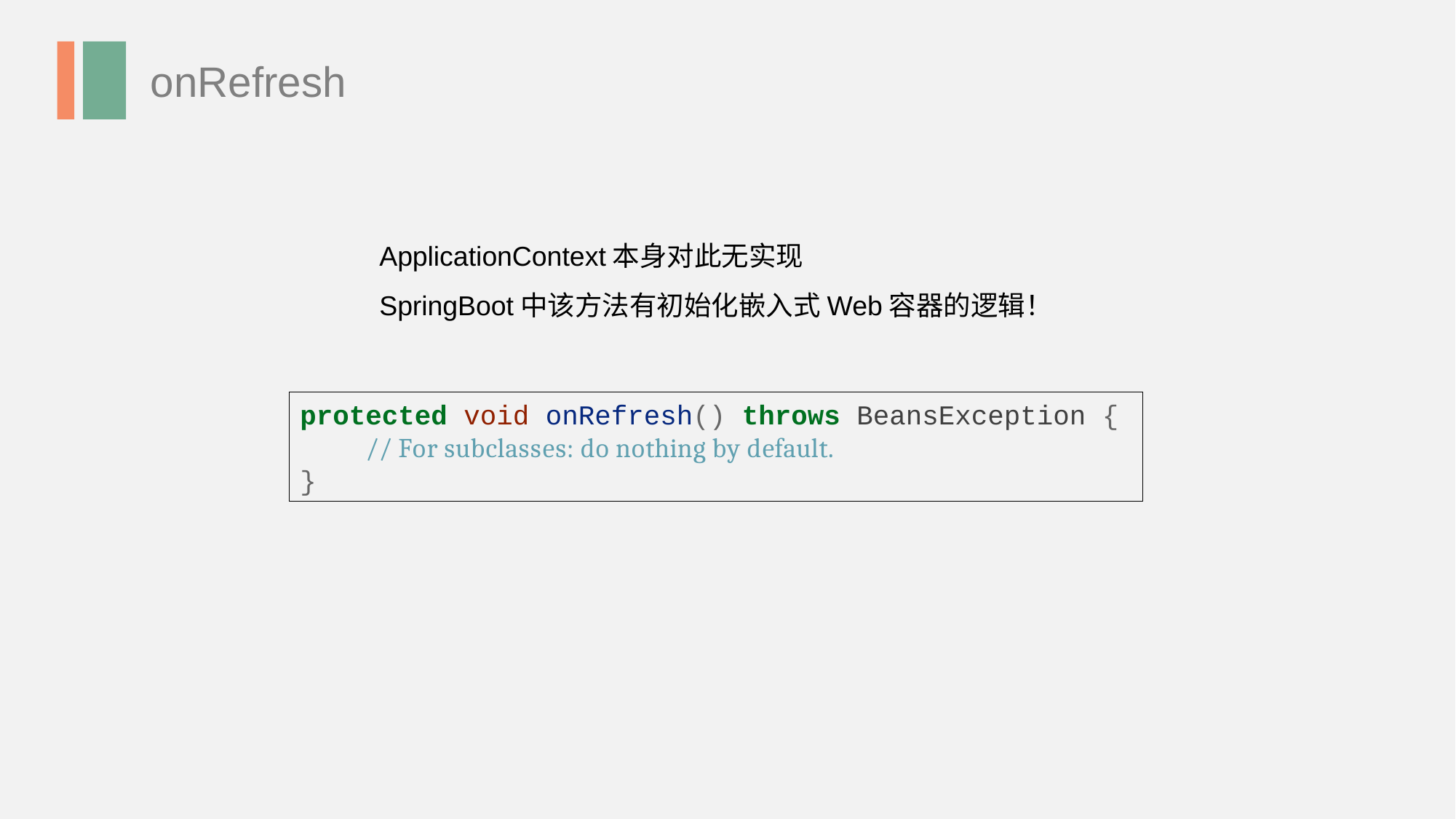

onRefresh
ApplicationContext本身对此无实现
SpringBoot中该方法有初始化嵌入式Web容器的逻辑！
protected void onRefresh() throws BeansException {
    // For subclasses: do nothing by default.
}